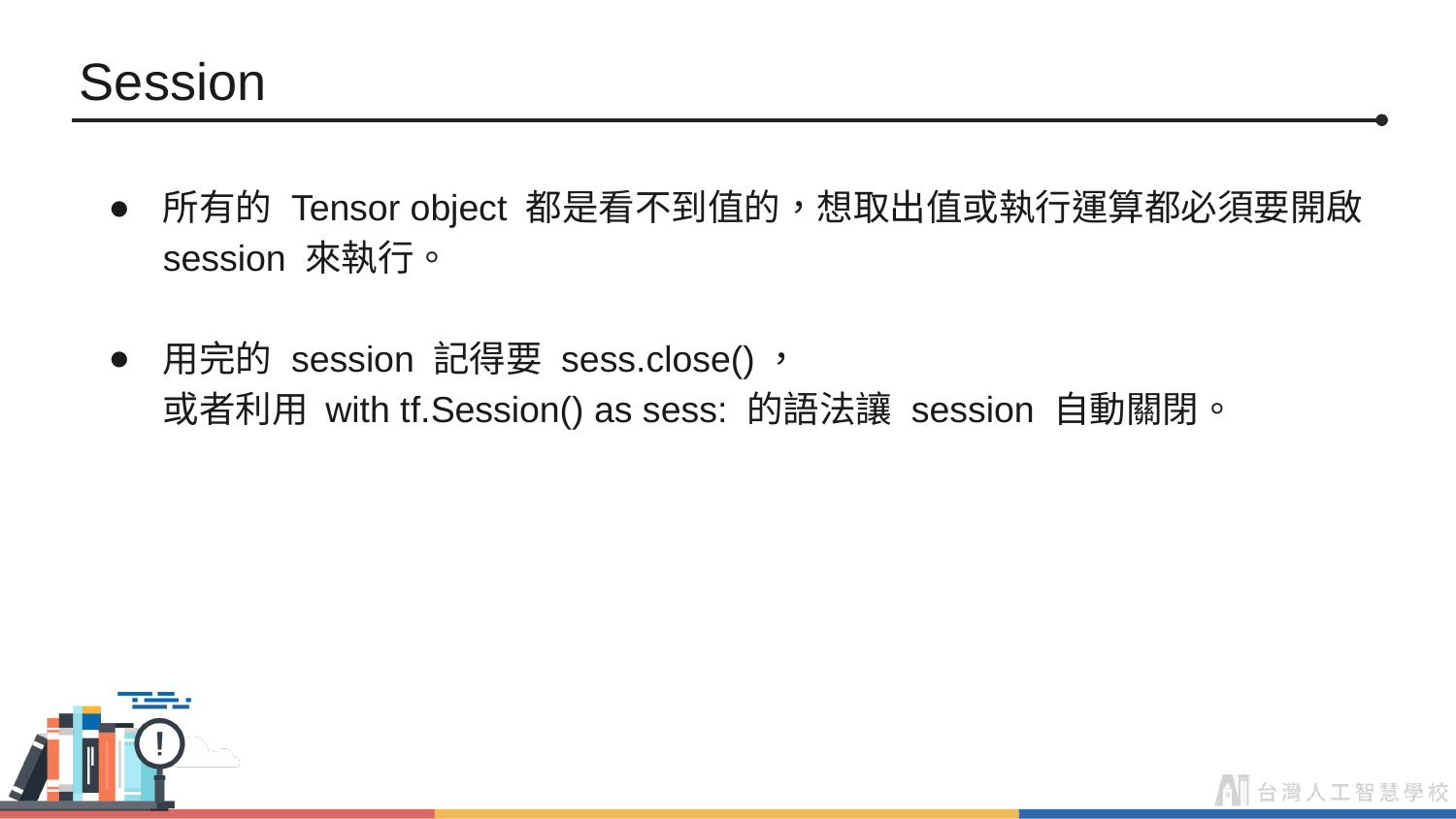

# Session
所有的 Tensor object 都是看不到值的，想取出值或執行運算都必須要開啟 session 來執行。

用完的 session 記得要 sess.close()，
或者利用 with tf.Session() as sess: 的語法讓 session 自動關閉。